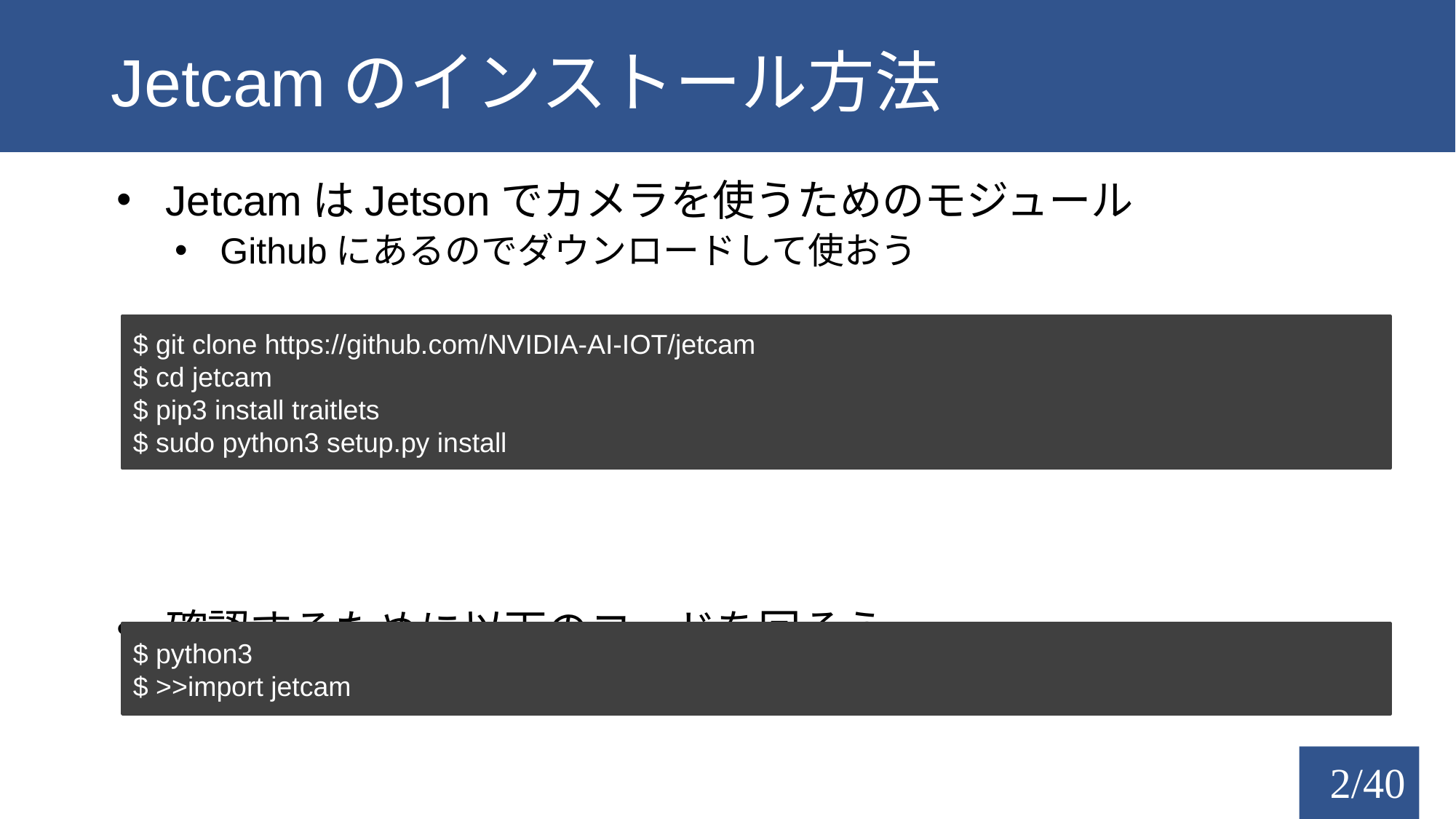

# Jetcamのインストール方法
JetcamはJetsonでカメラを使うためのモジュール
Githubにあるのでダウンロードして使おう

確認するために以下のコードを回そう
$ git clone https://github.com/NVIDIA-AI-IOT/jetcam
$ cd jetcam
$ pip3 install traitlets
$ sudo python3 setup.py install
$ python3
$ >>import jetcam
2/40